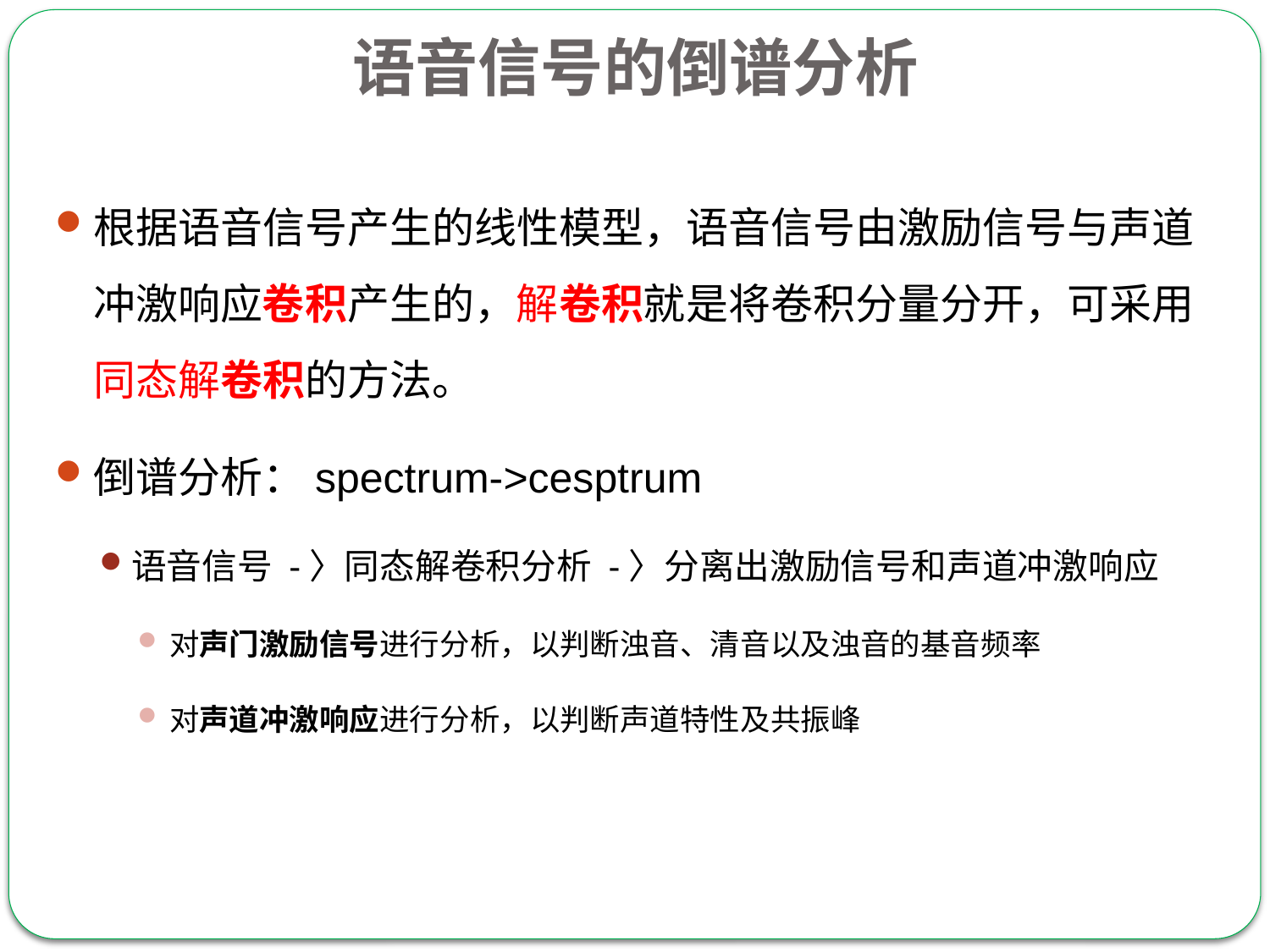

# 语音信号的倒谱分析
根据语音信号产生的线性模型，语音信号由激励信号与声道冲激响应卷积产生的，解卷积就是将卷积分量分开，可采用同态解卷积的方法。
倒谱分析：spectrum->cesptrum
语音信号 -〉同态解卷积分析 -〉分离出激励信号和声道冲激响应
对声门激励信号进行分析，以判断浊音、清音以及浊音的基音频率
对声道冲激响应进行分析，以判断声道特性及共振峰